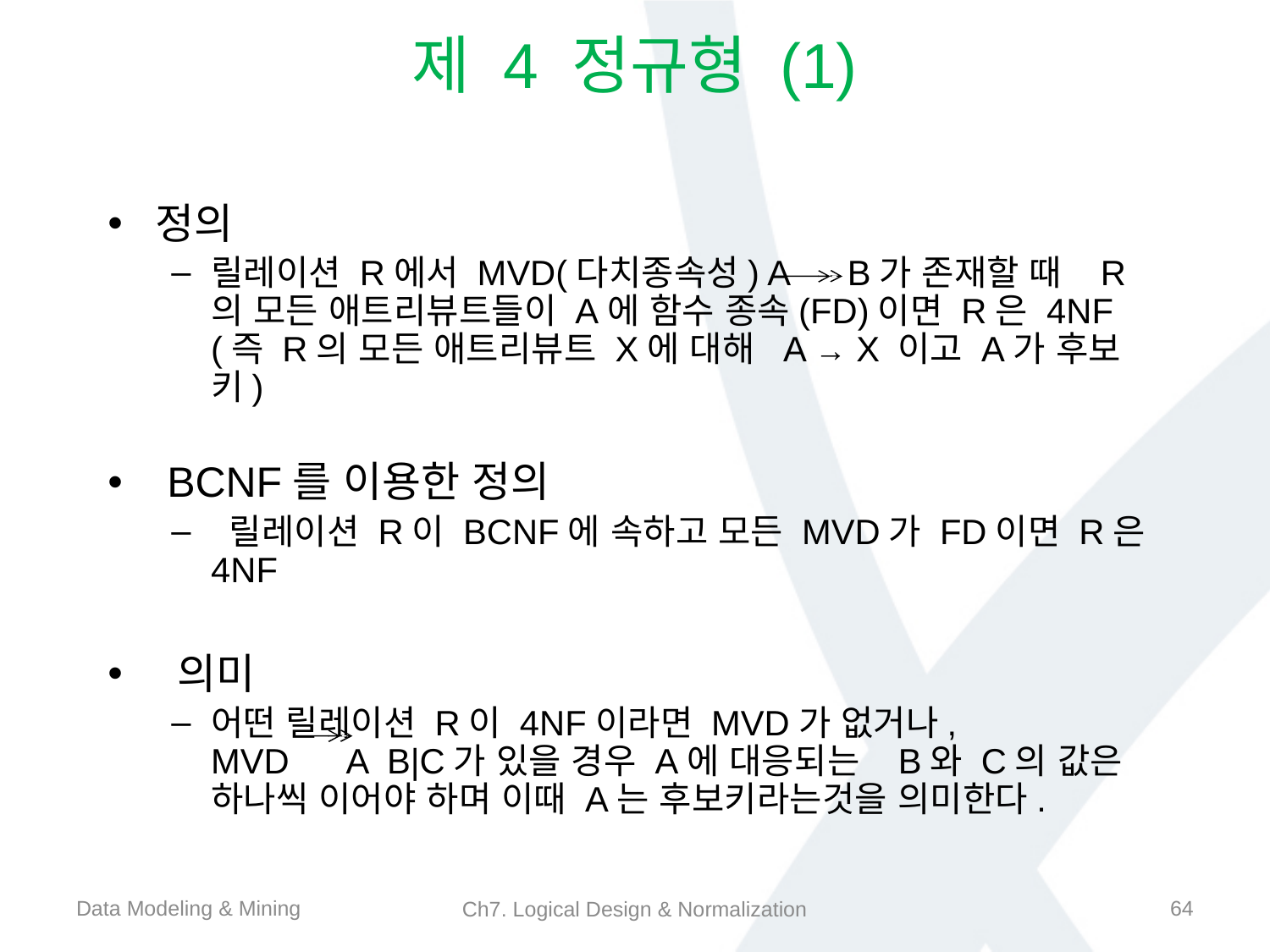

# 제 4 정규형 (1)
정의
릴레이션 R에서 MVD(다치종속성) A      B가 존재할 때   R의 모든 애트리뷰트들이 A에 함수 종속(FD)이면 R은 4NF  (즉 R의 모든 애트리뷰트 X에 대해  A → X 이고 A가 후보키)

 BCNF를 이용한 정의
 릴레이션 R이 BCNF에 속하고 모든 MVD가 FD이면 R은 4NF

 의미
어떤 릴레이션 R이 4NF이라면 MVD가 없거나,
MVD      A  B|C가 있을 경우 A에 대응되는   B와 C의 값은 하나씩 이어야 하며 이때 A는 후보키라는것을 의미한다.

Data Modeling & Mining
64
Ch7. Logical Design & Normalization